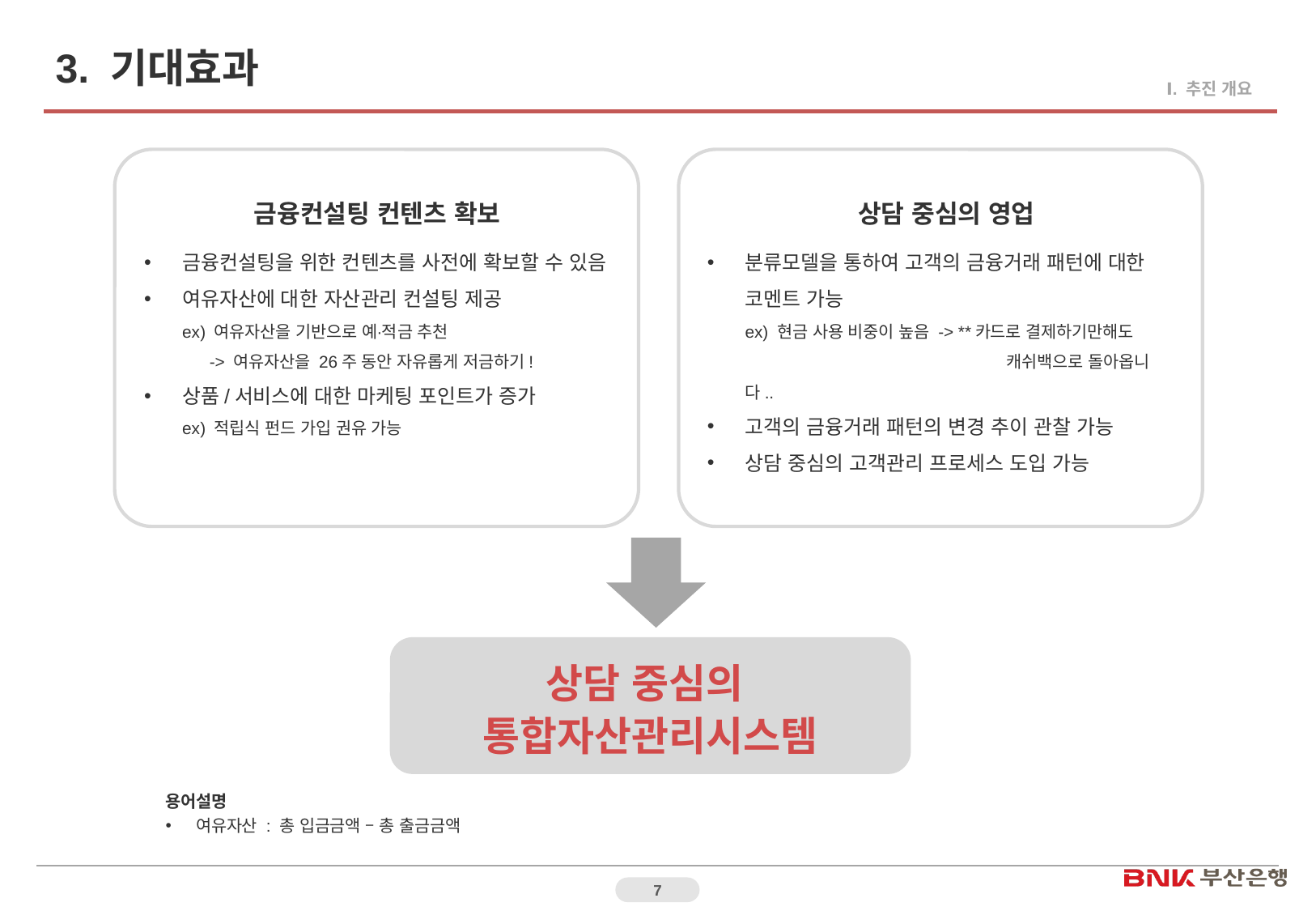

3. 기대효과
Ⅰ. 추진 개요

금융컨설팅 컨텐츠 확보
금융컨설팅을 위한 컨텐츠를 사전에 확보할 수 있음
여유자산에 대한 자산관리 컨설팅 제공
ex) 여유자산을 기반으로 예∙적금 추천
     -> 여유자산을 26주 동안 자유롭게 저금하기!
상품/서비스에 대한 마케팅 포인트가 증가
ex) 적립식 펀드 가입 권유 가능

 상담 중심의 영업
분류모델을 통하여 고객의 금융거래 패턴에 대한 코멘트 가능
ex) 현금 사용 비중이 높음 -> **카드로 결제하기만해도 		    캐쉬백으로 돌아옵니다..
고객의 금융거래 패턴의 변경 추이 관찰 가능
상담 중심의 고객관리 프로세스 도입 가능

상담 중심의
통합자산관리시스템
용어설명
여유자산 : 총 입금금액 – 총 출금금액